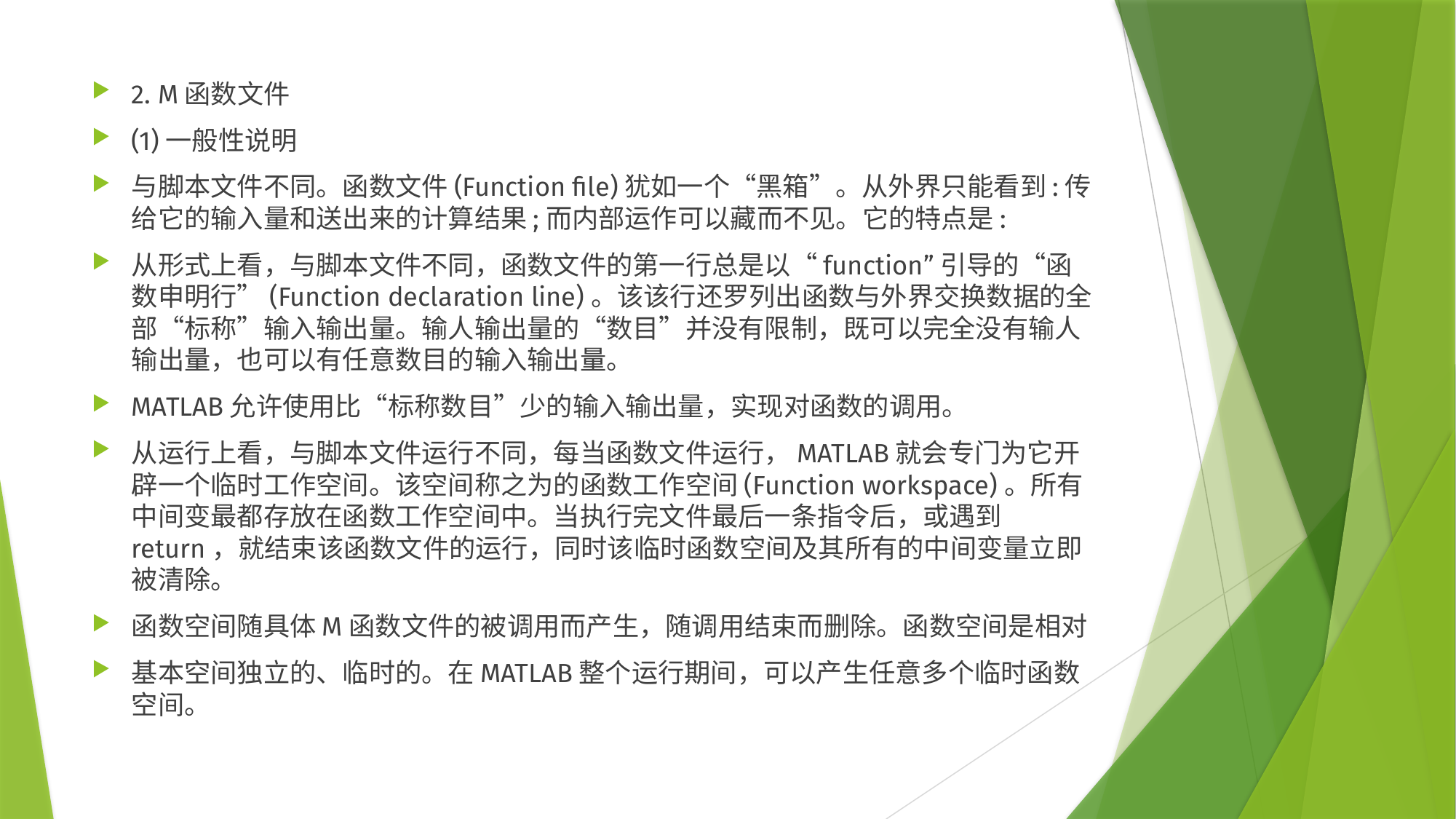

2. M函数文件
(1)一般性说明
与脚本文件不同。函数文件(Function file)犹如一个“黑箱”。从外界只能看到:传给它的输入量和送出来的计算结果;而内部运作可以藏而不见。它的特点是:
从形式上看，与脚本文件不同，函数文件的第一行总是以“function”引导的“函数申明行”(Function declaration line)。该该行还罗列出函数与外界交换数据的全部“标称”输入输出量。输人输出量的“数目”并没有限制，既可以完全没有输人输出量，也可以有任意数目的输入输出量。
MATLAB允许使用比“标称数目”少的输入输出量，实现对函数的调用。
从运行上看，与脚本文件运行不同，每当函数文件运行，MATLAB就会专门为它开辟一个临时工作空间。该空间称之为的函数工作空间(Function workspace)。所有中间变最都存放在函数工作空间中。当执行完文件最后一条指令后，或遇到return，就结束该函数文件的运行，同时该临时函数空间及其所有的中间变量立即被清除。
函数空间随具体M函数文件的被调用而产生，随调用结束而删除。函数空间是相对
基本空间独立的、临时的。在MATLAB整个运行期间，可以产生任意多个临时函数空间。